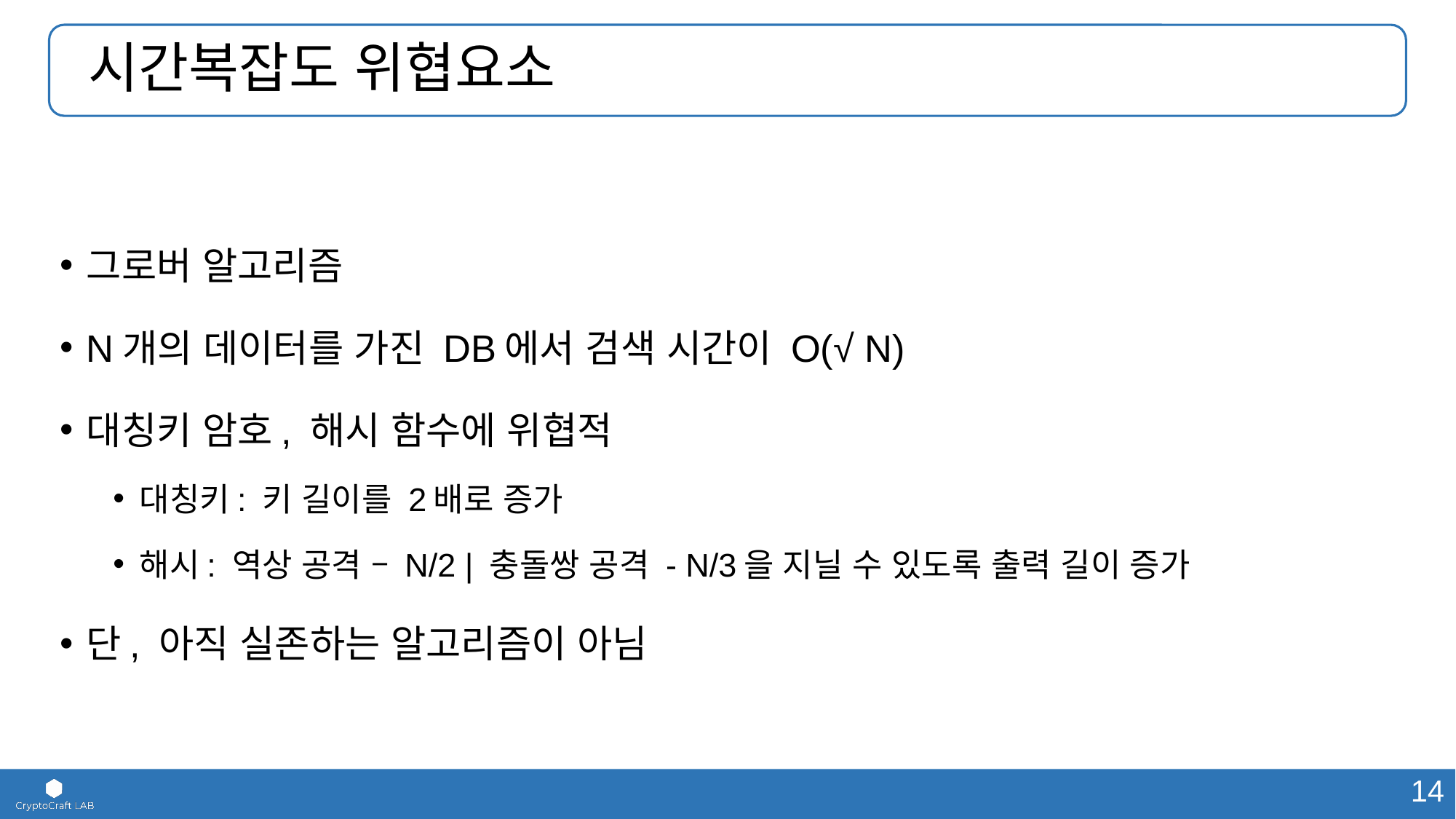

# 시간복잡도 위협요소
그로버 알고리즘
N개의 데이터를 가진 DB에서 검색 시간이 O(√ N)
대칭키 암호, 해시 함수에 위협적
대칭키: 키 길이를 2배로 증가
해시: 역상 공격 – N/2 | 충돌쌍 공격 - N/3을 지닐 수 있도록 출력 길이 증가
단, 아직 실존하는 알고리즘이 아님